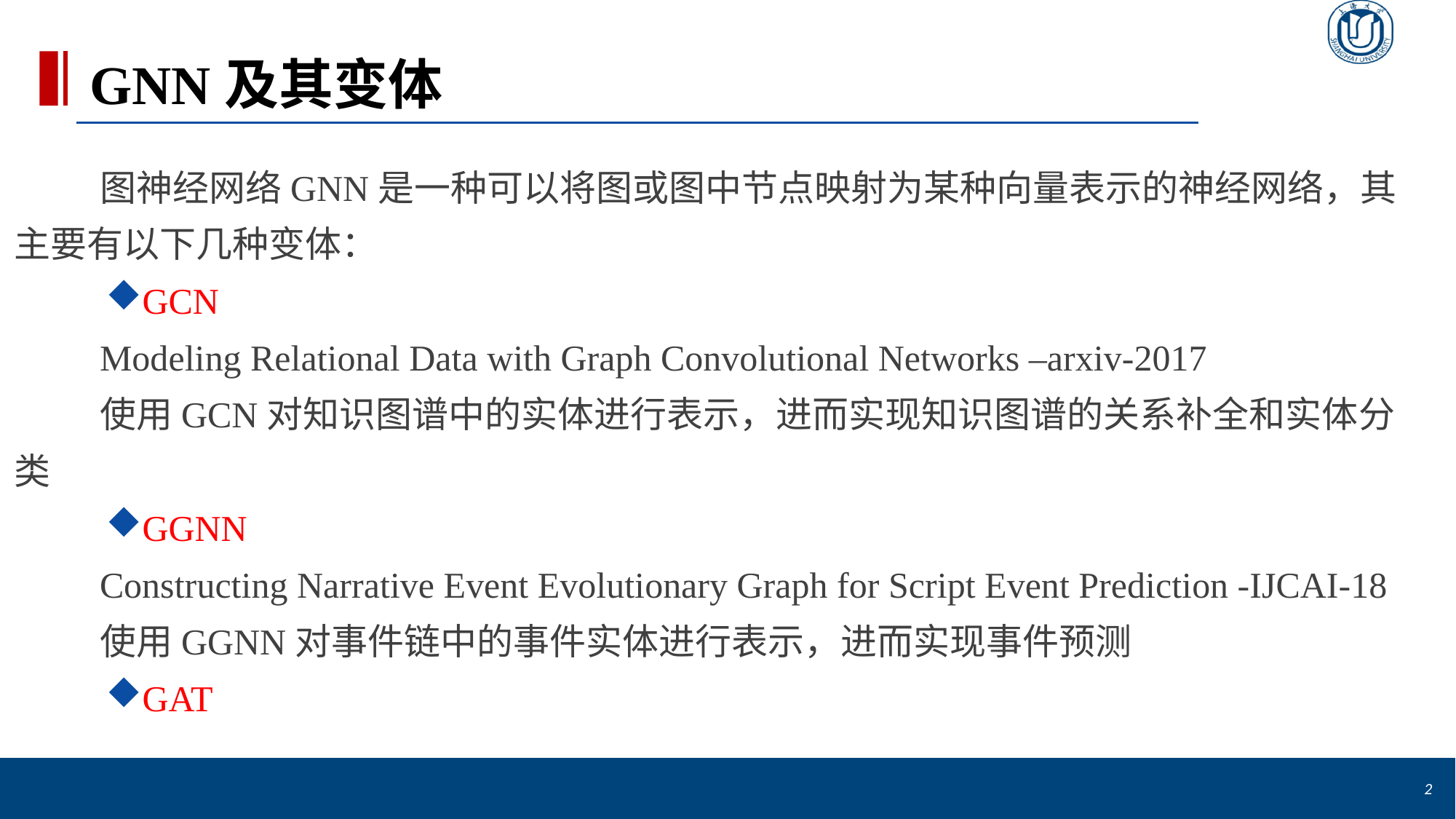

# GNN及其变体
图神经网络GNN是一种可以将图或图中节点映射为某种向量表示的神经网络，其主要有以下几种变体：
GCN
Modeling Relational Data with Graph Convolutional Networks –arxiv-2017
使用GCN对知识图谱中的实体进行表示，进而实现知识图谱的关系补全和实体分类
GGNN
Constructing Narrative Event Evolutionary Graph for Script Event Prediction -IJCAI-18
使用GGNN对事件链中的事件实体进行表示，进而实现事件预测
GAT

2